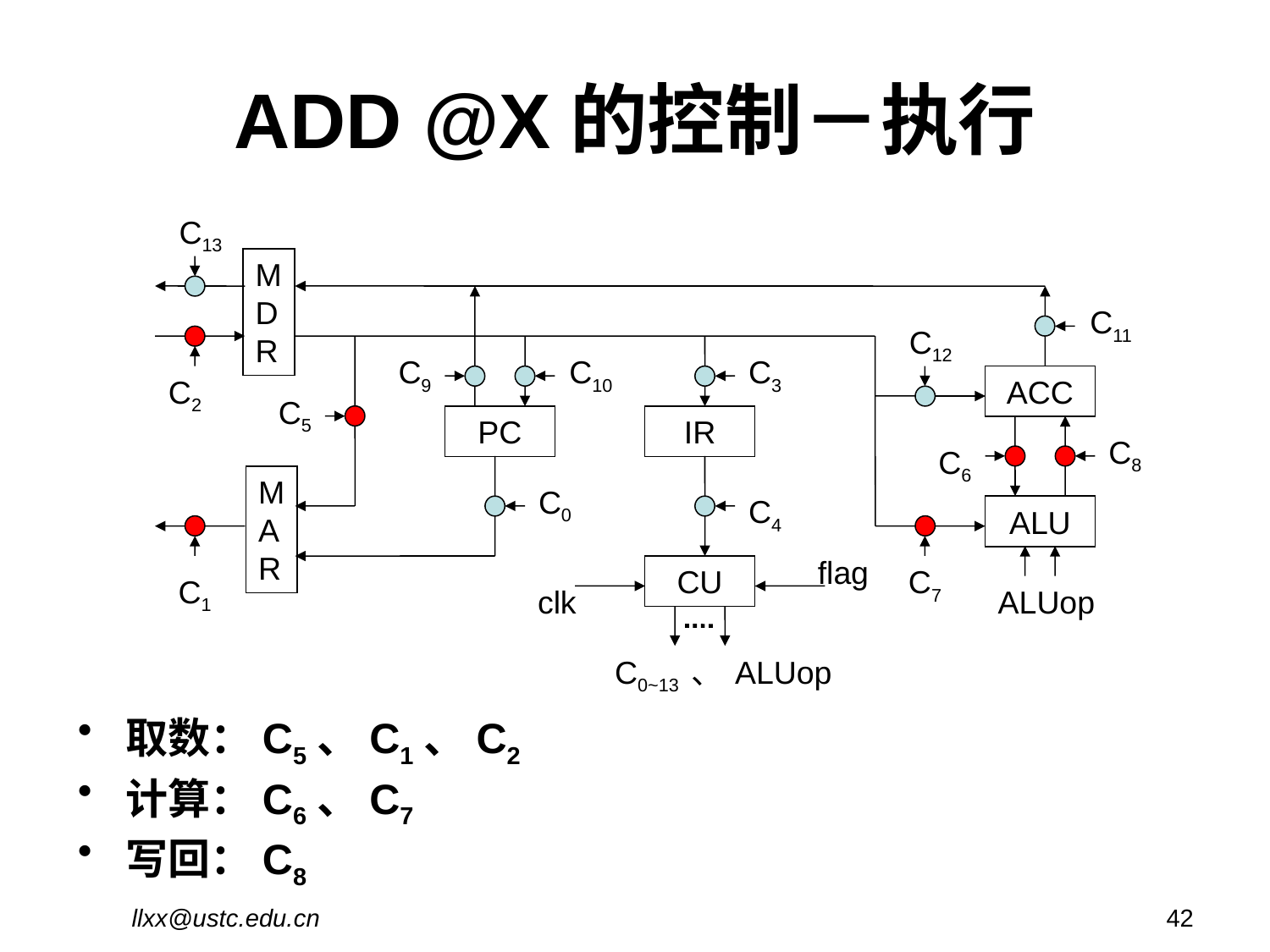

# ADD @X的控制－执行
C13
M
D
R

C11
C12

C9
C10
C3
C2

ACC

C5

PC
IR

C8
C6

M
A
R
C0
C4

ALU

flag

CU
C7
C1
clk
ALUop

C0~13 、 ALUop
取数：C5、C1、C2
计算：C6、C7
写回：C8
llxx@ustc.edu.cn
42